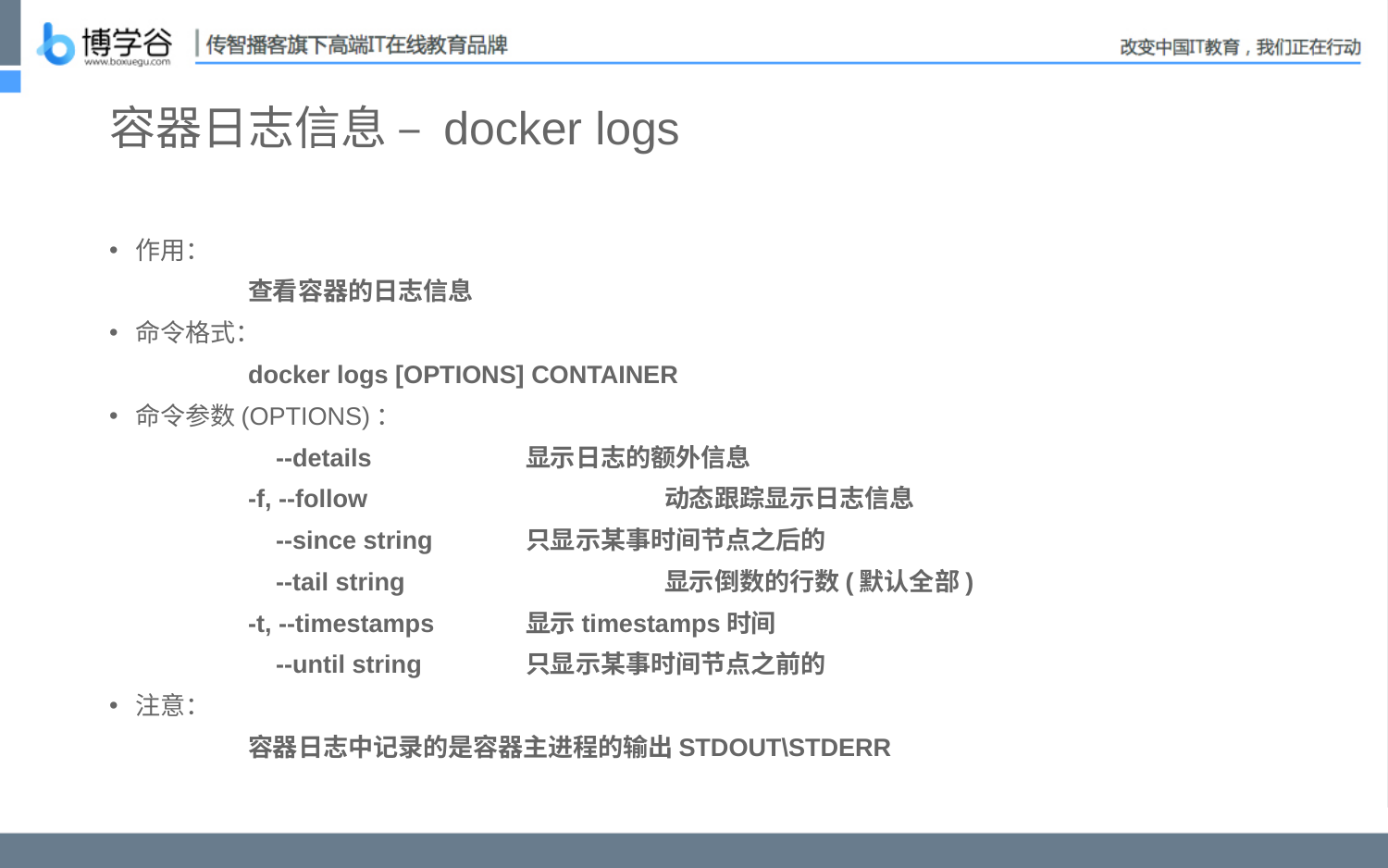

# 容器日志信息 – docker logs
作用：
	查看容器的日志信息
命令格式：
	docker logs [OPTIONS] CONTAINER
命令参数(OPTIONS)：
	    --details		显示日志的额外信息
	-f, --follow         		动态跟踪显示日志信息
	    --since string  	只显示某事时间节点之后的
 	    --tail string    		显示倒数的行数(默认全部)
	-t, --timestamps     	显示timestamps时间
	    --until string   	只显示某事时间节点之前的
注意：
	容器日志中记录的是容器主进程的输出STDOUT\STDERR